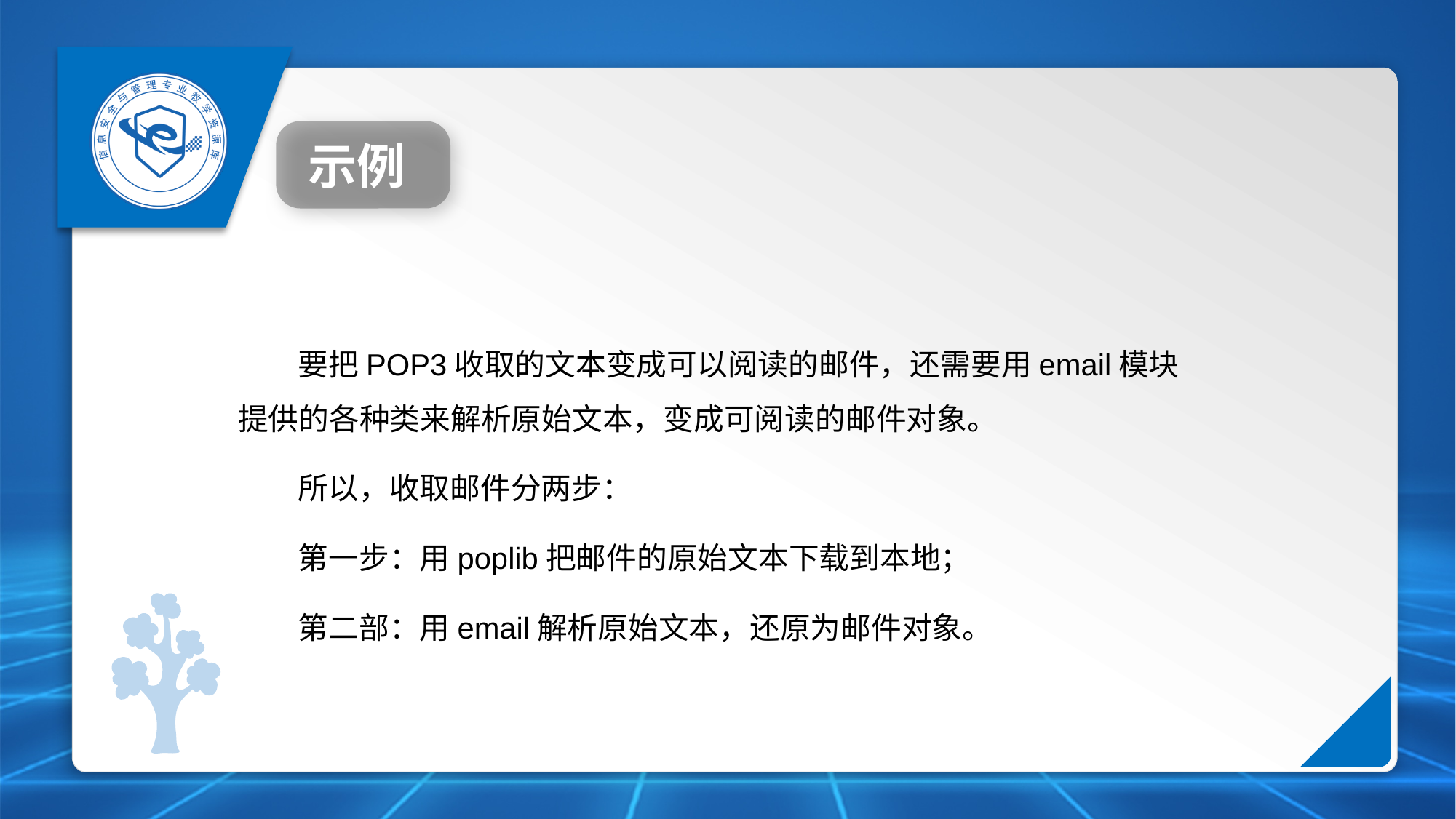

示例
要把POP3收取的文本变成可以阅读的邮件，还需要用email模块提供的各种类来解析原始文本，变成可阅读的邮件对象。
所以，收取邮件分两步：
第一步：用poplib把邮件的原始文本下载到本地；
第二部：用email解析原始文本，还原为邮件对象。